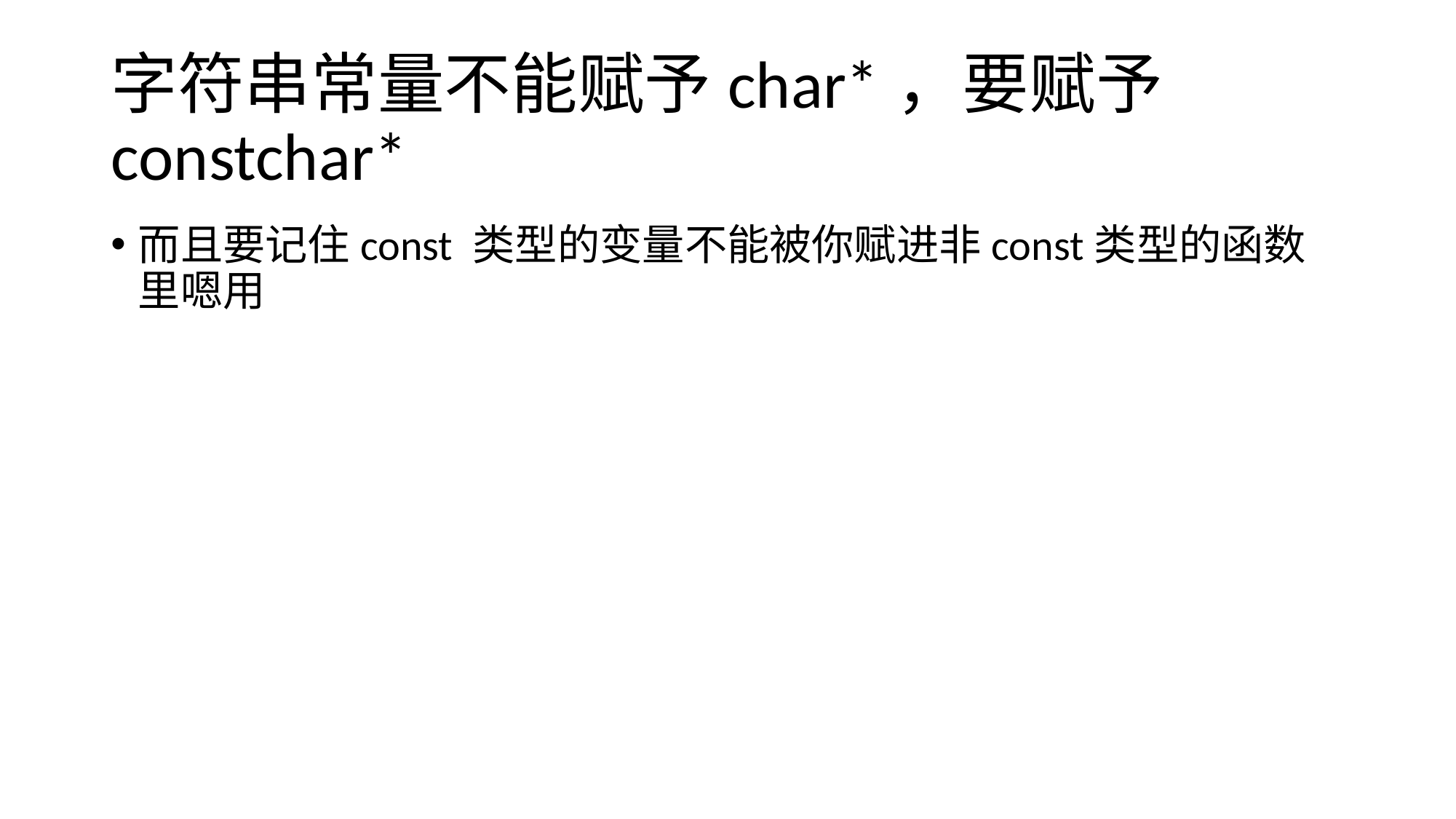

# 字符串常量不能赋予char*，要赋予constchar*
而且要记住const 类型的变量不能被你赋进非const类型的函数里嗯用